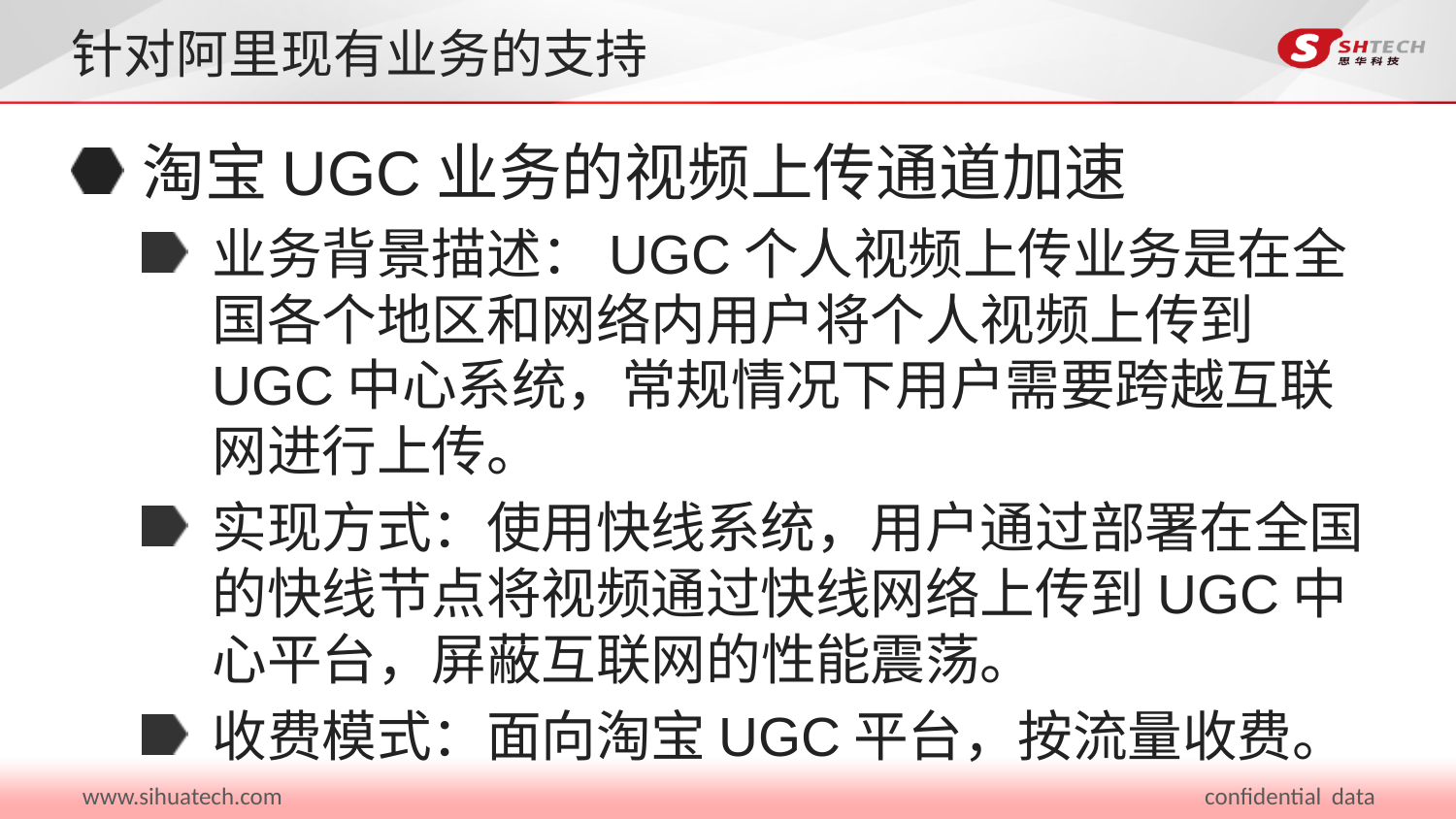

# 针对阿里现有业务的支持
淘宝UGC业务的视频上传通道加速
业务背景描述：UGC个人视频上传业务是在全国各个地区和网络内用户将个人视频上传到UGC中心系统，常规情况下用户需要跨越互联网进行上传。
实现方式：使用快线系统，用户通过部署在全国的快线节点将视频通过快线网络上传到UGC中心平台，屏蔽互联网的性能震荡。
收费模式：面向淘宝UGC平台，按流量收费。